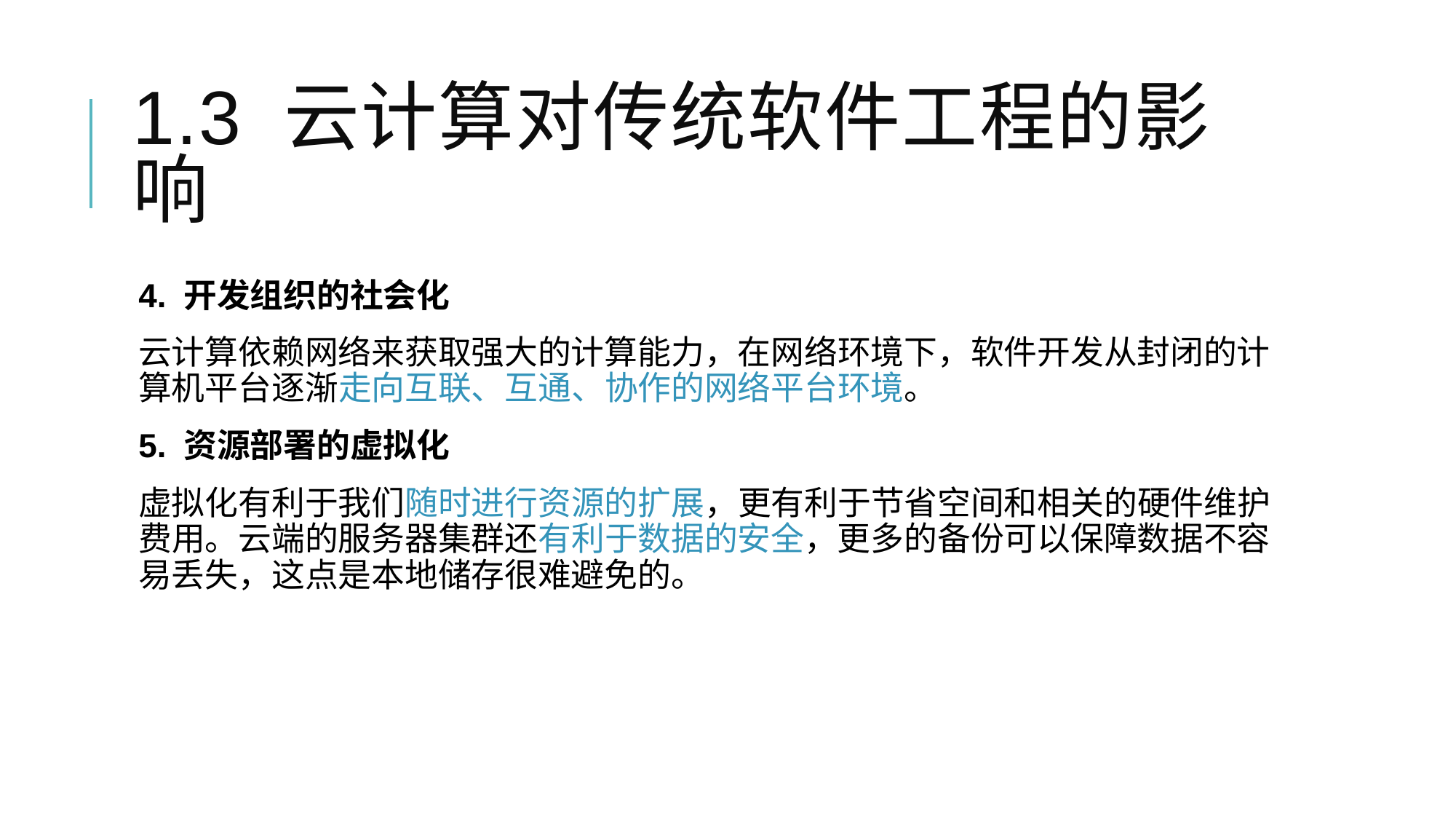

# 1.3 云计算对传统软件工程的影响
4. 开发组织的社会化
云计算依赖网络来获取强大的计算能力，在网络环境下，软件开发从封闭的计算机平台逐渐走向互联、互通、协作的网络平台环境。
5. 资源部署的虚拟化
虚拟化有利于我们随时进行资源的扩展，更有利于节省空间和相关的硬件维护费用。云端的服务器集群还有利于数据的安全，更多的备份可以保障数据不容易丢失，这点是本地储存很难避免的。